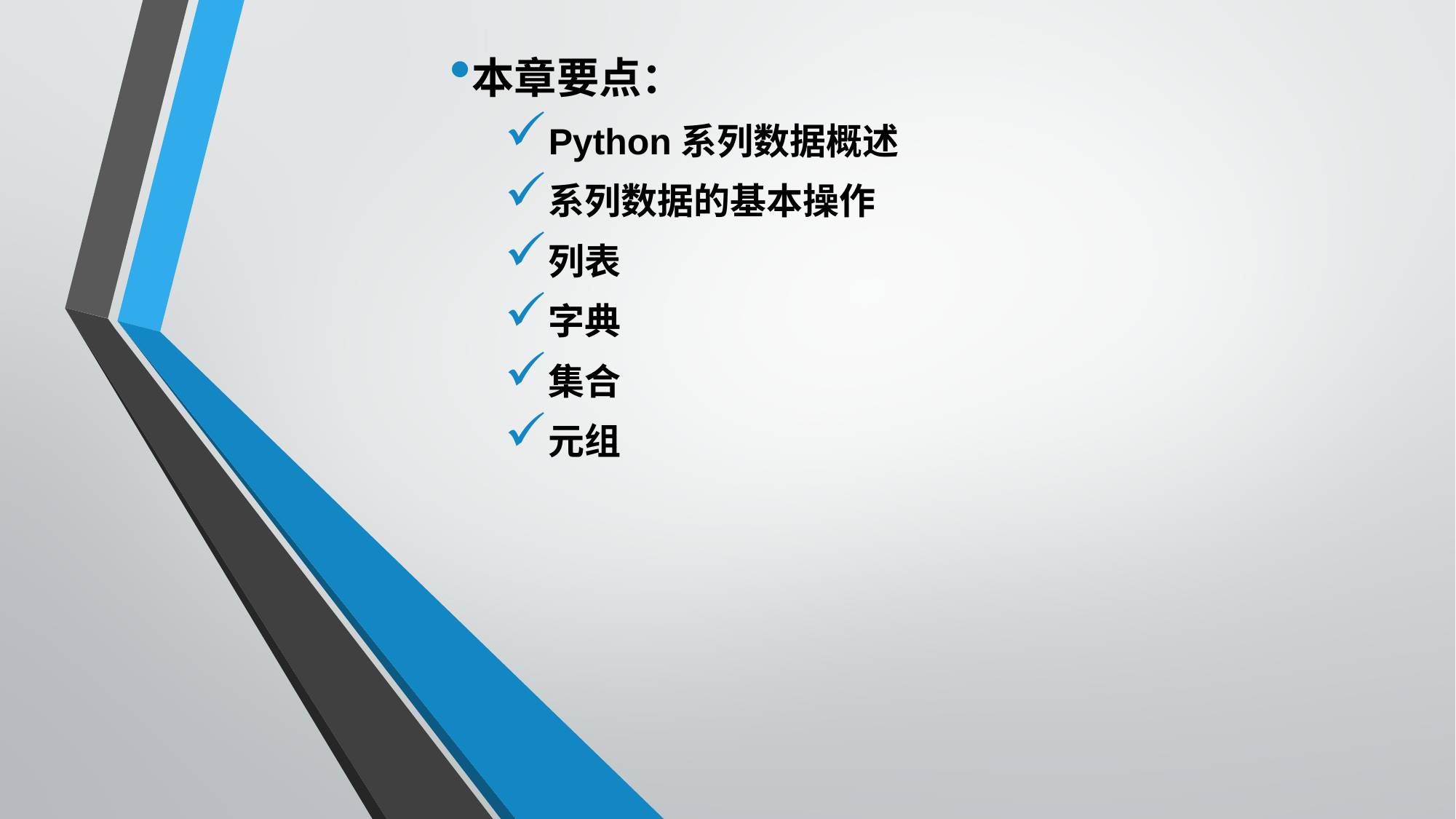

本章要点：
Python系列数据概述
系列数据的基本操作
列表
字典
集合
元组